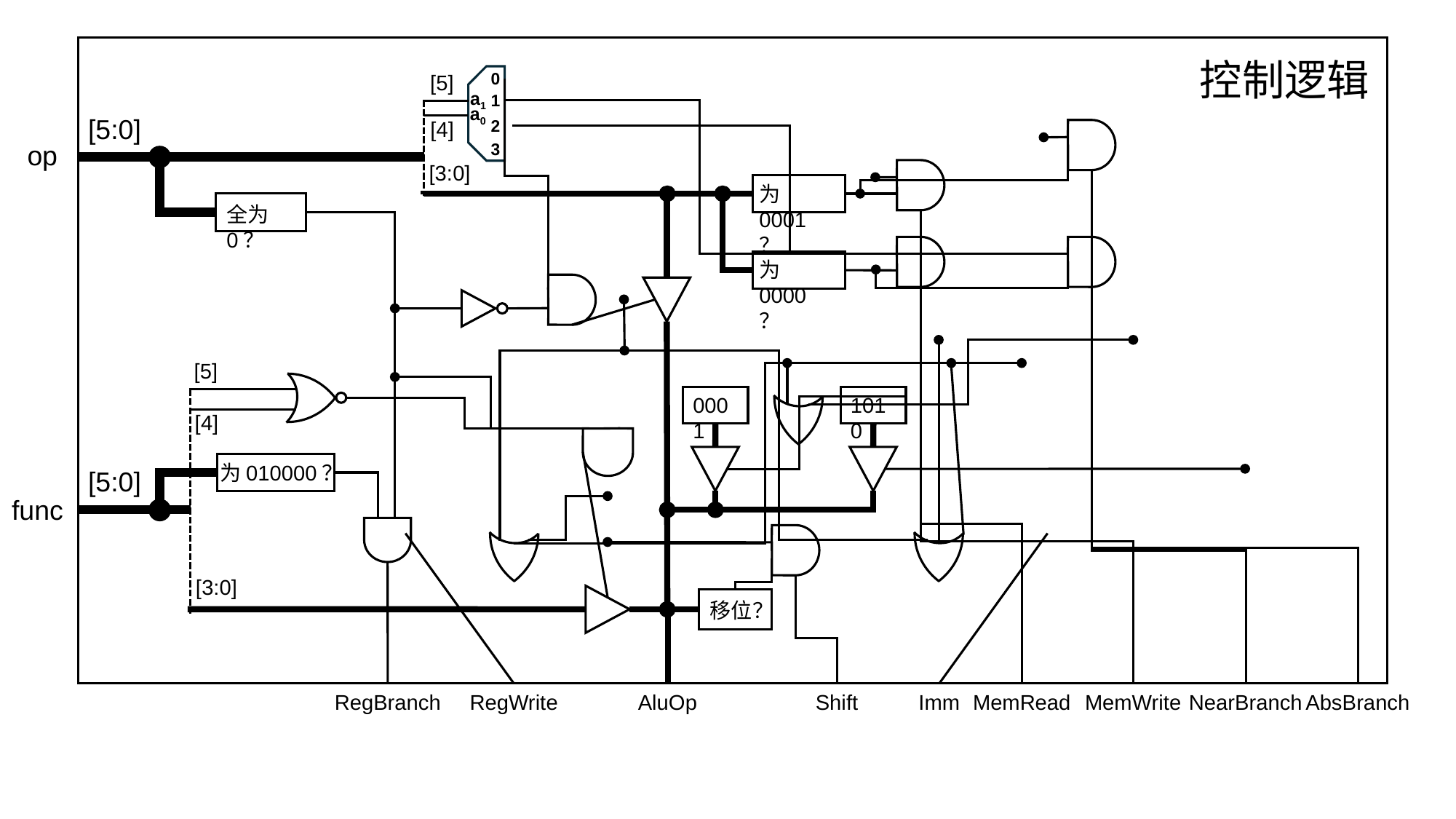

控制逻辑
0
[5]
a1
1

a0
[5:0]
2
[4]

3
op

[3:0]

为0001？

全为0？

为0000？

[5]

0001
1010

[4]

为010000？

[5:0]

func

[3:0]

移位？

RegBranch
RegWrite
AluOp
Shift
Imm
MemRead
MemWrite
NearBranch
AbsBranch